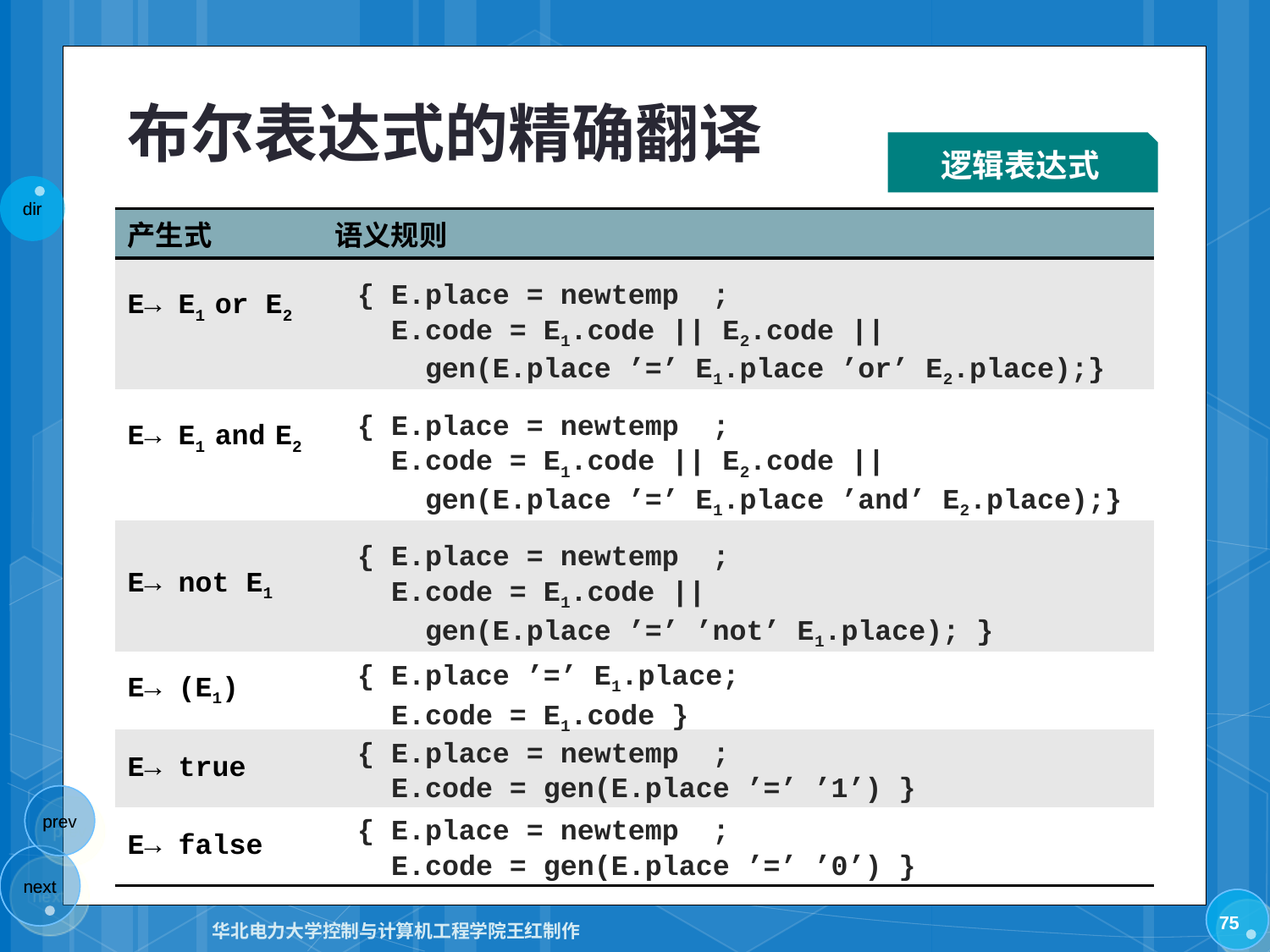

# 布尔表达式的精确翻译
逻辑表达式
| 产生式 | 语义规则 |
| --- | --- |
| E→ E1 or E2 |  |
| E→ E1 and E2 |  |
| E→ not E1 |  |
| E→ (E1) |  |
| E→ true |  |
| E→ false |  |
{ E.place = newtemp  ;
  E.code = E1.code || E2.code ||
    gen(E.place ’=’ E1.place ’or’ E2.place);}
{ E.place = newtemp  ;
  E.code = E1.code || E2.code ||
    gen(E.place ’=’ E1.place ’and’ E2.place);}
{ E.place = newtemp  ;
  E.code = E1.code ||
    gen(E.place ’=’ ’not’ E1.place); }
{ E.place ’=’ E1.place;
  E.code = E1.code }
{ E.place = newtemp  ;
  E.code = gen(E.place ’=’ ’1’) }
{ E.place = newtemp  ;
  E.code = gen(E.place ’=’ ’0’) }
75
华北电力大学控制与计算机工程学院王红制作